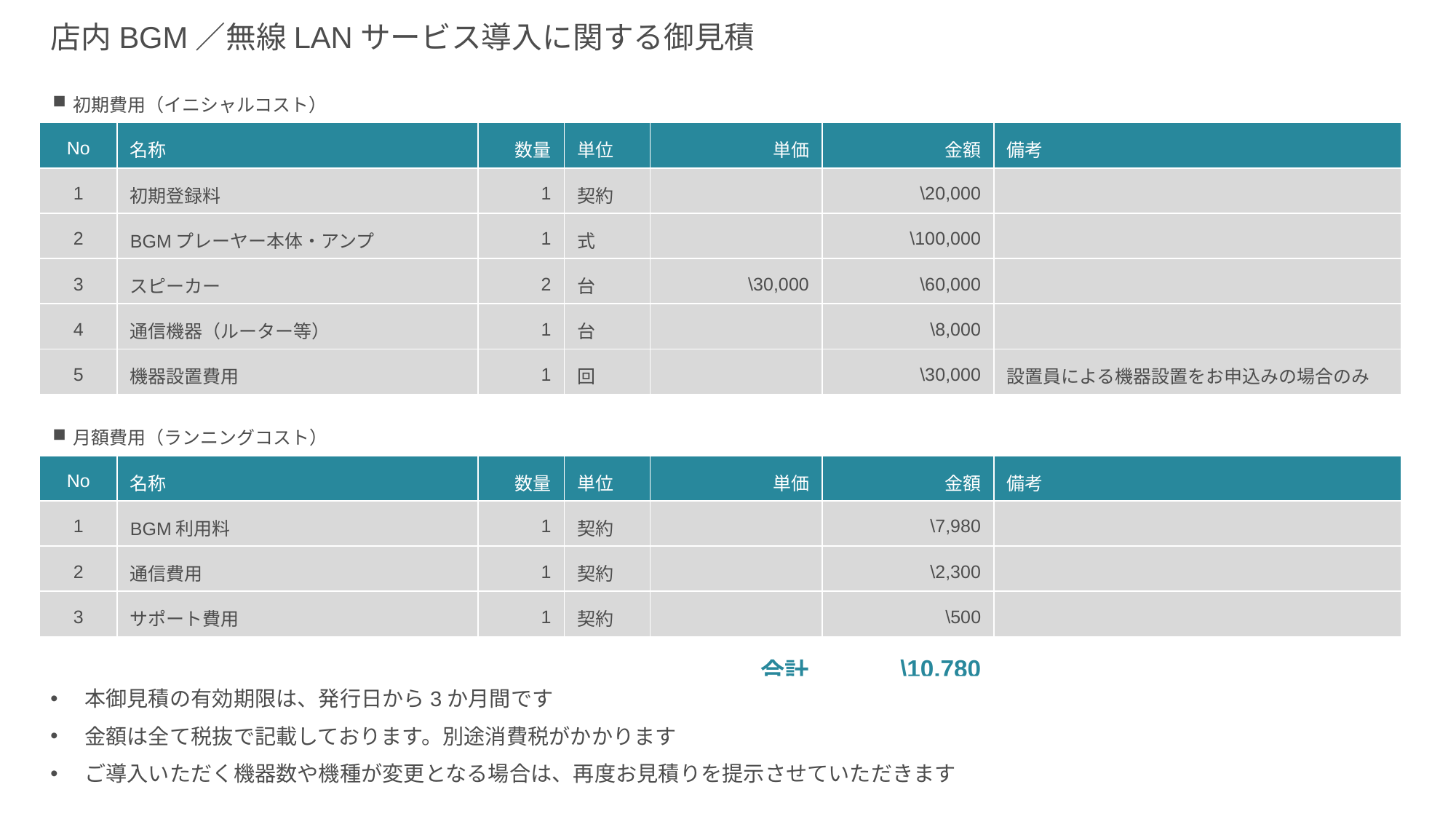

# 店内BGM／無線LANサービス導入に関する御見積
| 初期費用（イニシャルコスト） |  |  |  |  |  |  |
| --- | --- | --- | --- | --- | --- | --- |
| No | 名称 | 数量 | 単位 | 単価 | 金額 | 備考 |
| 1 | 初期登録料 | 1 | 契約 |  | \20,000 |  |
| 2 | BGMプレーヤー本体・アンプ | 1 | 式 |  | \100,000 |  |
| 3 | スピーカー | 2 | 台 | \30,000 | \60,000 |  |
| 4 | 通信機器（ルーター等） | 1 | 台 |  | \8,000 |  |
| 5 | 機器設置費用 | 1 | 回 |  | \30,000 | 設置員による機器設置をお申込みの場合のみ |
| 合計 |  |  |  |  | \218,000 |  |
| 月額費用（ランニングコスト） |  |  |  |  |  |  |
| --- | --- | --- | --- | --- | --- | --- |
| No | 名称 | 数量 | 単位 | 単価 | 金額 | 備考 |
| 1 | BGM利用料 | 1 | 契約 |  | \7,980 |  |
| 2 | 通信費用 | 1 | 契約 |  | \2,300 |  |
| 3 | サポート費用 | 1 | 契約 |  | \500 |  |
| 合計 |  |  |  |  | \10,780 |  |
本御見積の有効期限は、発行日から3か月間です
金額は全て税抜で記載しております。別途消費税がかかります
ご導入いただく機器数や機種が変更となる場合は、再度お見積りを提示させていただきます